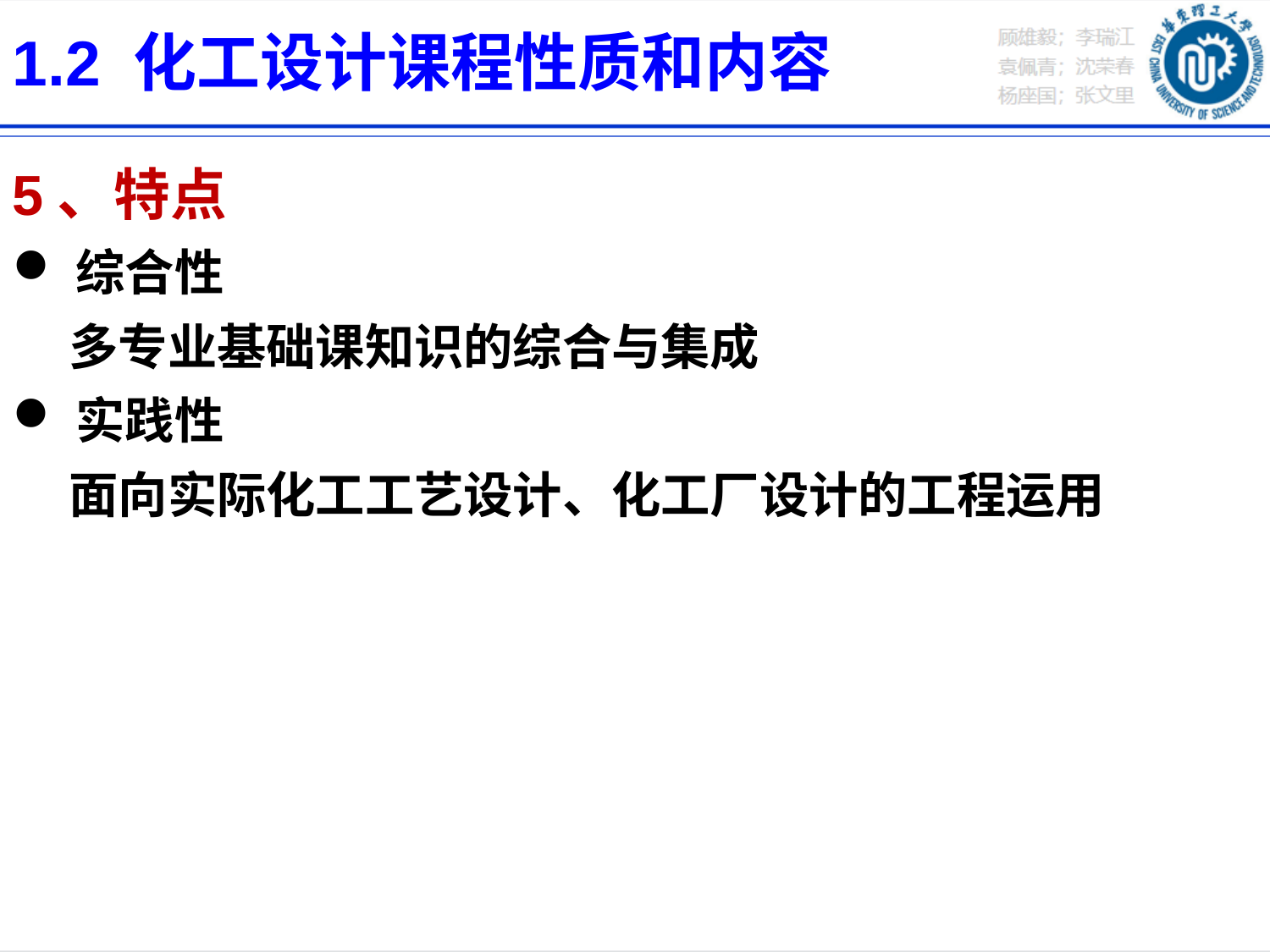

1.2 化工设计课程性质和内容
5、特点
综合性
    多专业基础课知识的综合与集成
实践性
    面向实际化工工艺设计、化工厂设计的工程运用